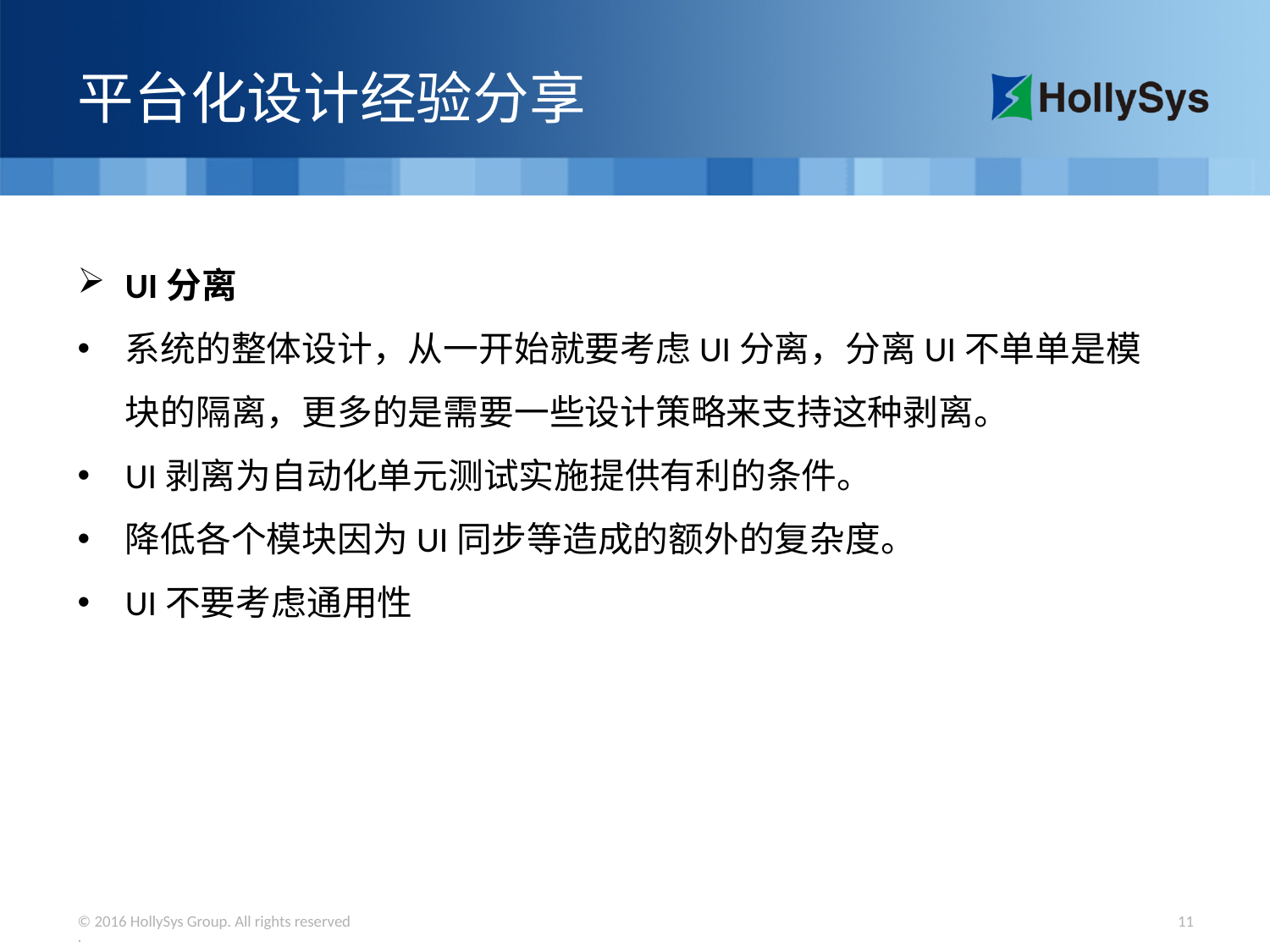

# 平台化设计经验分享
UI分离
系统的整体设计，从一开始就要考虑UI分离，分离UI不单单是模块的隔离，更多的是需要一些设计策略来支持这种剥离。
UI剥离为自动化单元测试实施提供有利的条件。
降低各个模块因为UI同步等造成的额外的复杂度。
UI不要考虑通用性

© 2016 HollySys Group. All rights reserved.
11